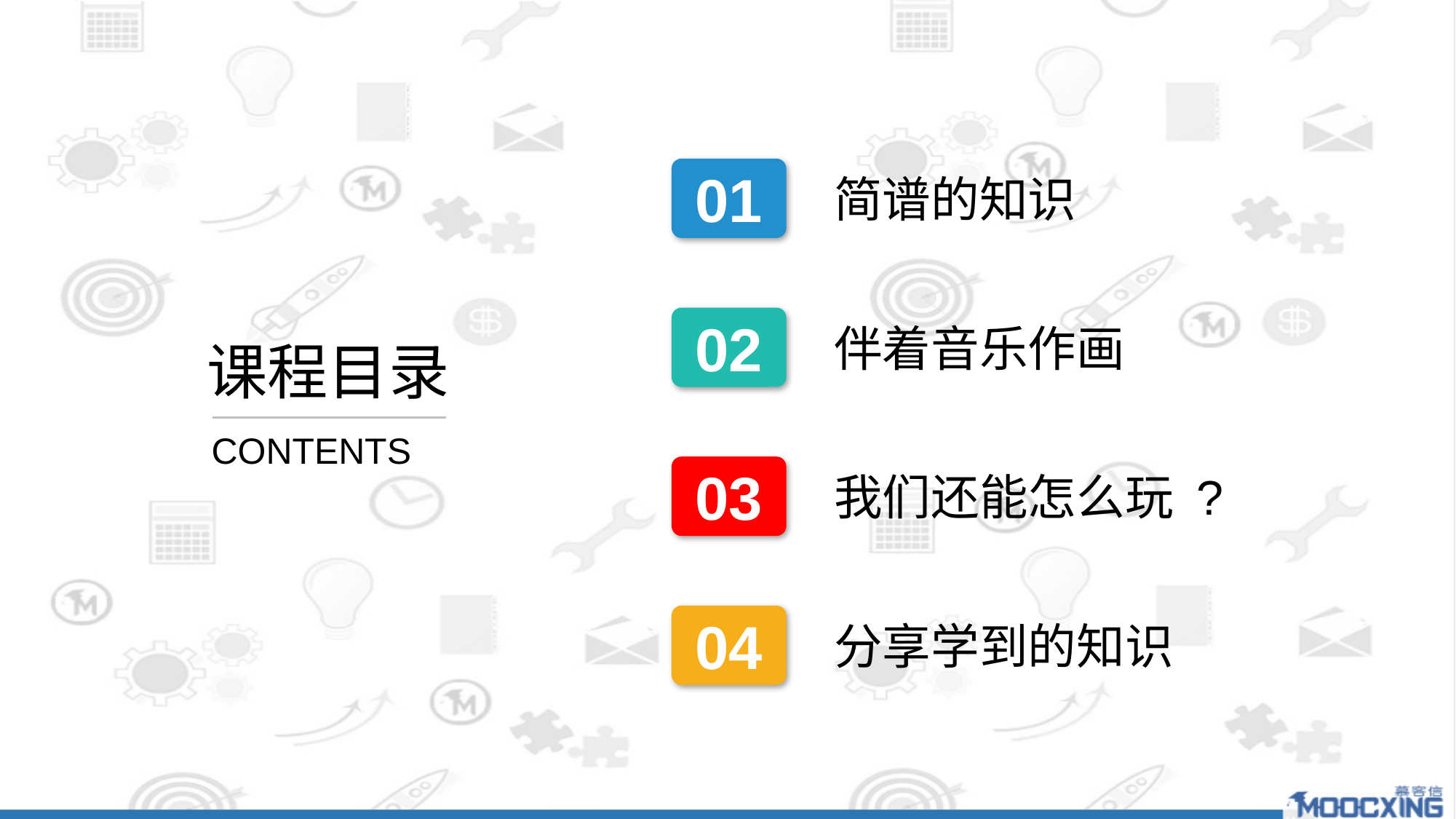

01
简谱的知识
02
伴着音乐作画
课程目录
CONTENTS
03
我们还能怎么玩 ?
04
分享学到的知识